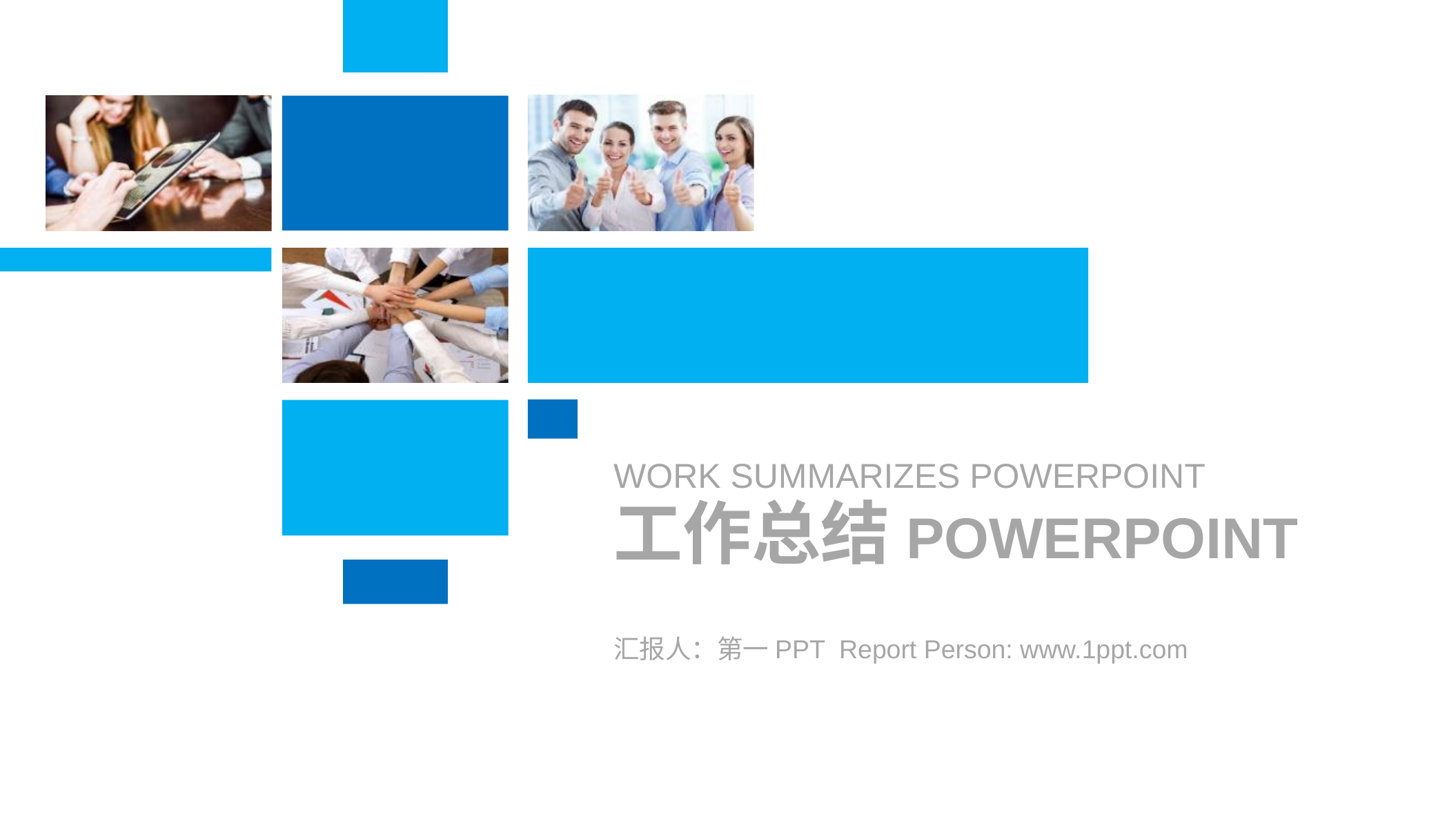

WORK SUMMARIZES POWERPOINT
工作总结POWERPOINT

汇报人：第一PPT  Report Person: www.1ppt.com